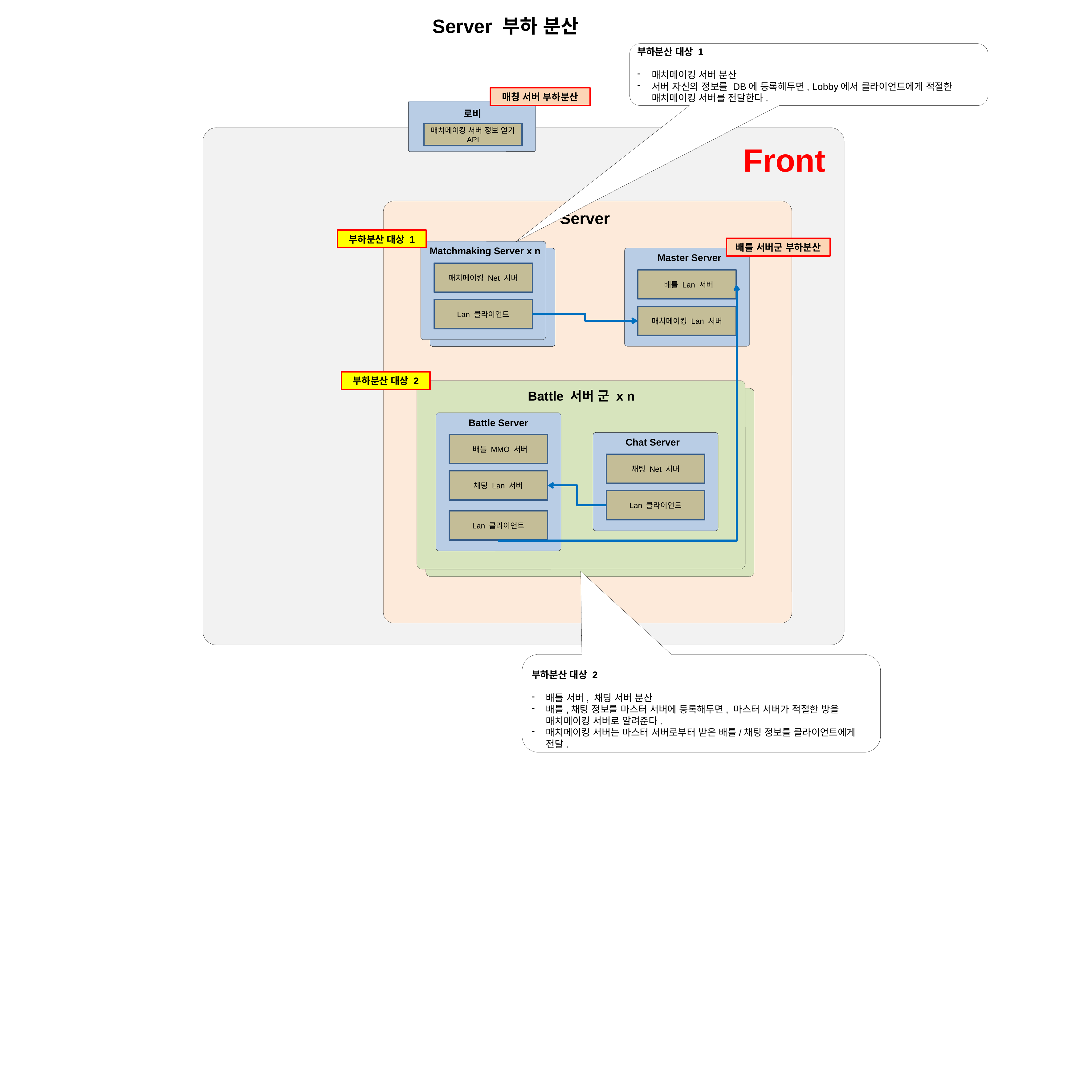

Server 부하 분산

부하분산 대상 1

매치메이킹 서버 분산
서버 자신의 정보를 DB에 등록해두면, Lobby에서 클라이언트에게 적절한 매치메이킹 서버를 전달한다.

매칭 서버 부하분산

로비
매치메이킹 서버 정보 얻기 API

Front

Server
부하분산 대상 1
배틀 서버군 부하분산

Matchmaking Server x n

Master Server

매치메이킹 Net 서버
 배틀 Lan 서버
Lan 클라이언트
매치메이킹 Lan 서버
부하분산 대상 2

Battle 서버 군 x n

Battle Server

Chat Server
 배틀 MMO 서버
채팅 Net 서버
채팅 Lan 서버
Lan 클라이언트
Lan 클라이언트

부하분산 대상 2

배틀 서버, 채팅 서버 분산
배틀,채팅 정보를 마스터 서버에 등록해두면, 마스터 서버가 적절한 방을 매치메이킹 서버로 알려준다.
매치메이킹 서버는 마스터 서버로부터 받은 배틀/채팅 정보를 클라이언트에게 전달.